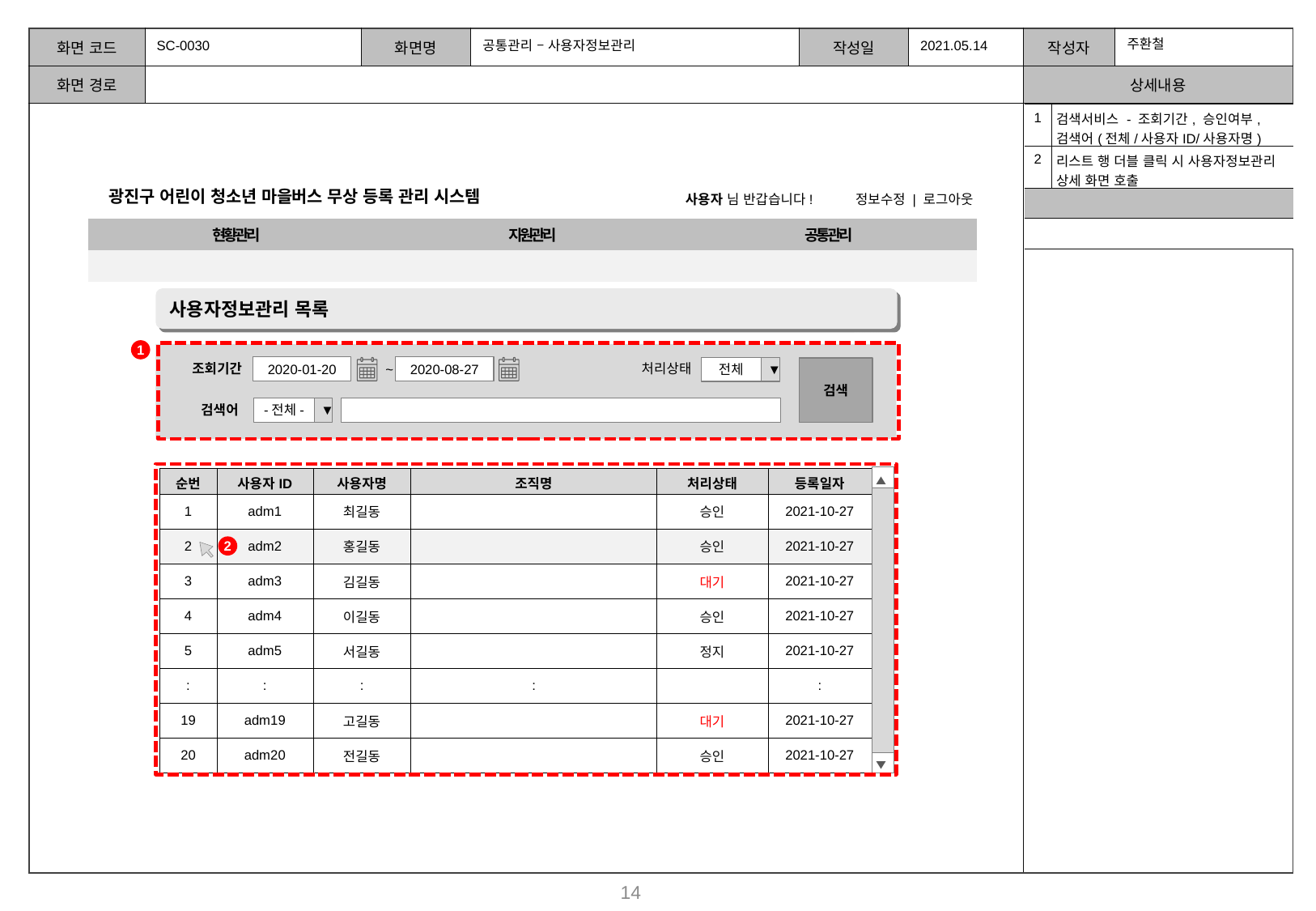

주환철
SC-0030
공통관리 – 사용자정보관리
2021.05.14
| 1 | 검색서비스 - 조회기간, 승인여부, 검색어(전체/사용자ID/사용자명) |
| --- | --- |
| 2 | 리스트 행 더블 클릭 시 사용자정보관리 상세 화면 호출 |
|  |  |
|  |  |
광진구 어린이 청소년 마을버스 무상 등록 관리 시스템
사용자 님 반갑습니다!
정보수정 | 로그아웃
| 현황관리 | 지원관리 | 자원관리 | 공통관리 | 공통관리 |
| --- | --- | --- | --- | --- |
|  |  |  |  |  |
사용자정보관리 목록
1

조회기간
처리상태
전체
▼
2020-01-20

~
2020-08-27

검색
검색어
-전체-
▼

◀

▶
| 순번 | 사용자ID | 사용자명 | 조직명 | 처리상태 | 등록일자 |
| --- | --- | --- | --- | --- | --- |
| 1 | adm1 | 최길동 |  | 승인 | 2021-10-27 |
| 2 | adm2 | 홍길동 |  | 승인 | 2021-10-27 |
| 3 | adm3 | 김길동 |  | 대기 | 2021-10-27 |
| 4 | adm4 | 이길동 |  | 승인 | 2021-10-27 |
| 5 | adm5 | 서길동 |  | 정지 | 2021-10-27 |
| : | : | : | : |  | : |
| 19 | adm19 | 고길동 |  | 대기 | 2021-10-27 |
| 20 | adm20 | 전길동 |  | 승인 | 2021-10-27 |
2